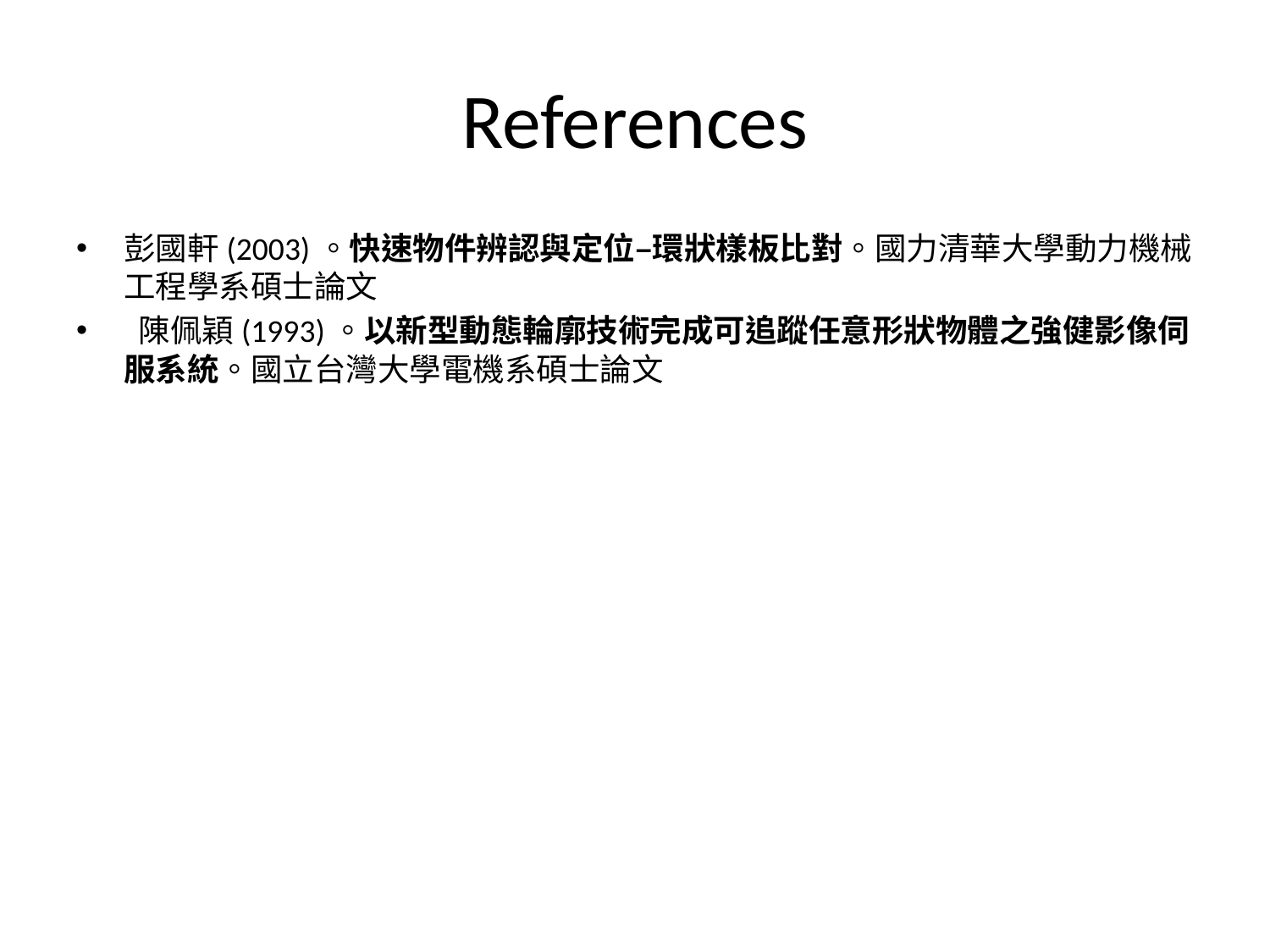

# References
彭國軒(2003)。快速物件辨認與定位–環狀樣板比對。國力清華大學動力機械工程學系碩士論文
 陳佩穎(1993)。以新型動態輪廓技術完成可追蹤任意形狀物體之強健影像伺服系統。國立台灣大學電機系碩士論文